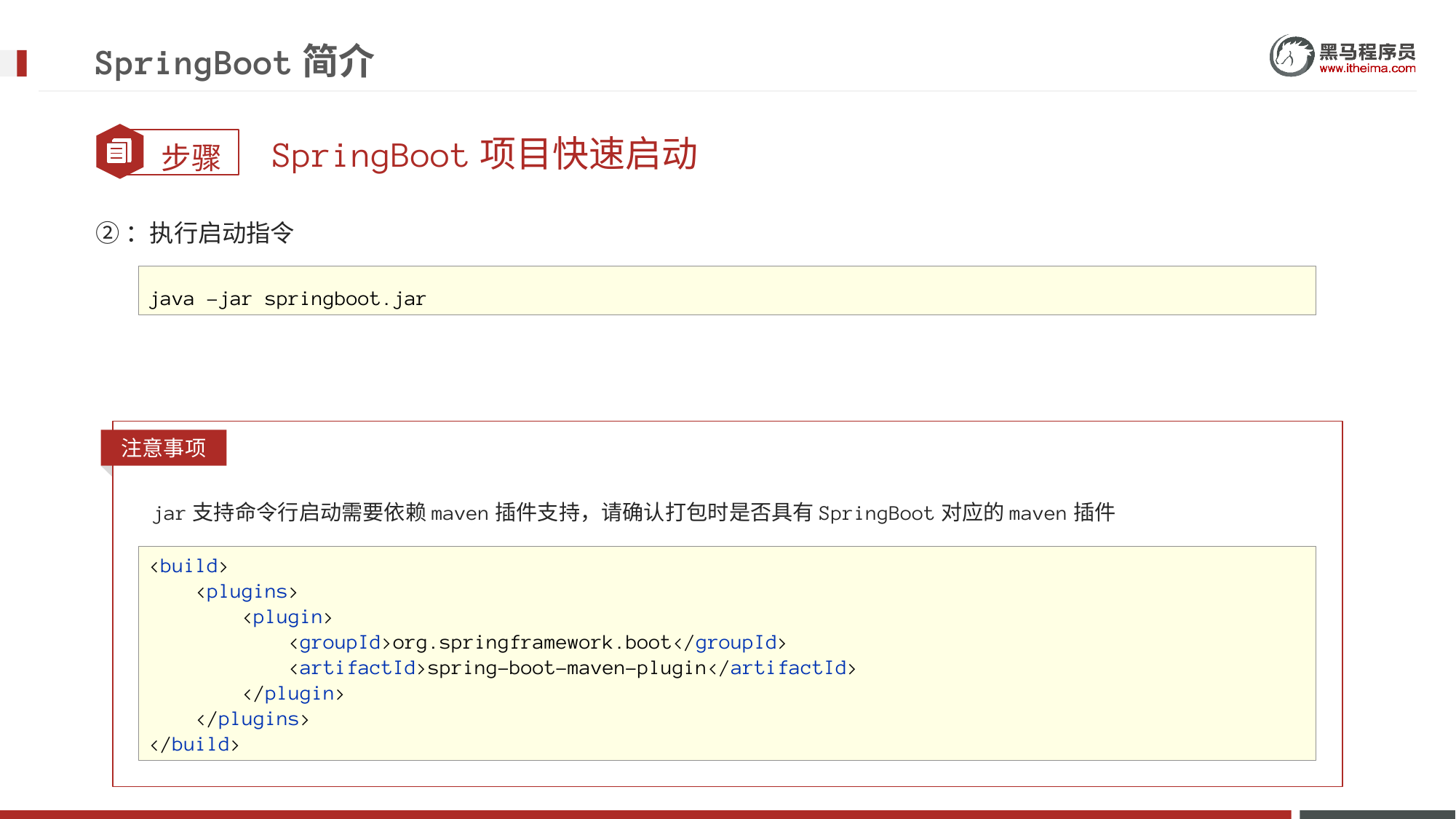

# SpringBoot简介
SpringBoot项目快速启动
②：执行启动指令

java –jar springboot.jar

注意事项

jar支持命令行启动需要依赖maven插件支持，请确认打包时是否具有SpringBoot对应的maven插件

<build>
    <plugins>
        <plugin>
            <groupId>org.springframework.boot</groupId>
            <artifactId>spring-boot-maven-plugin</artifactId>
        </plugin>
    </plugins>
</build>